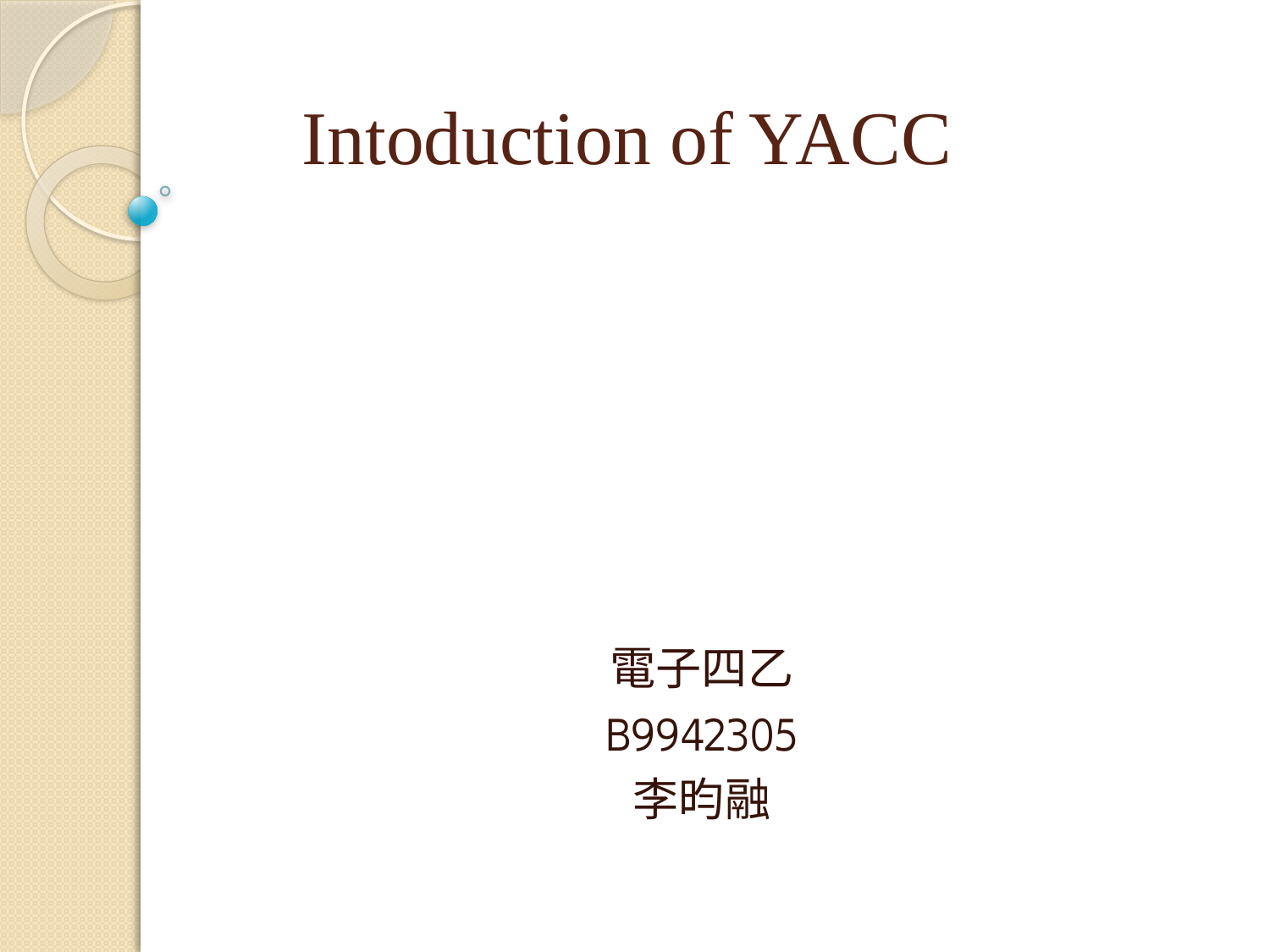

# Intoduction of YACC

電子四乙
B9942305
李昀融